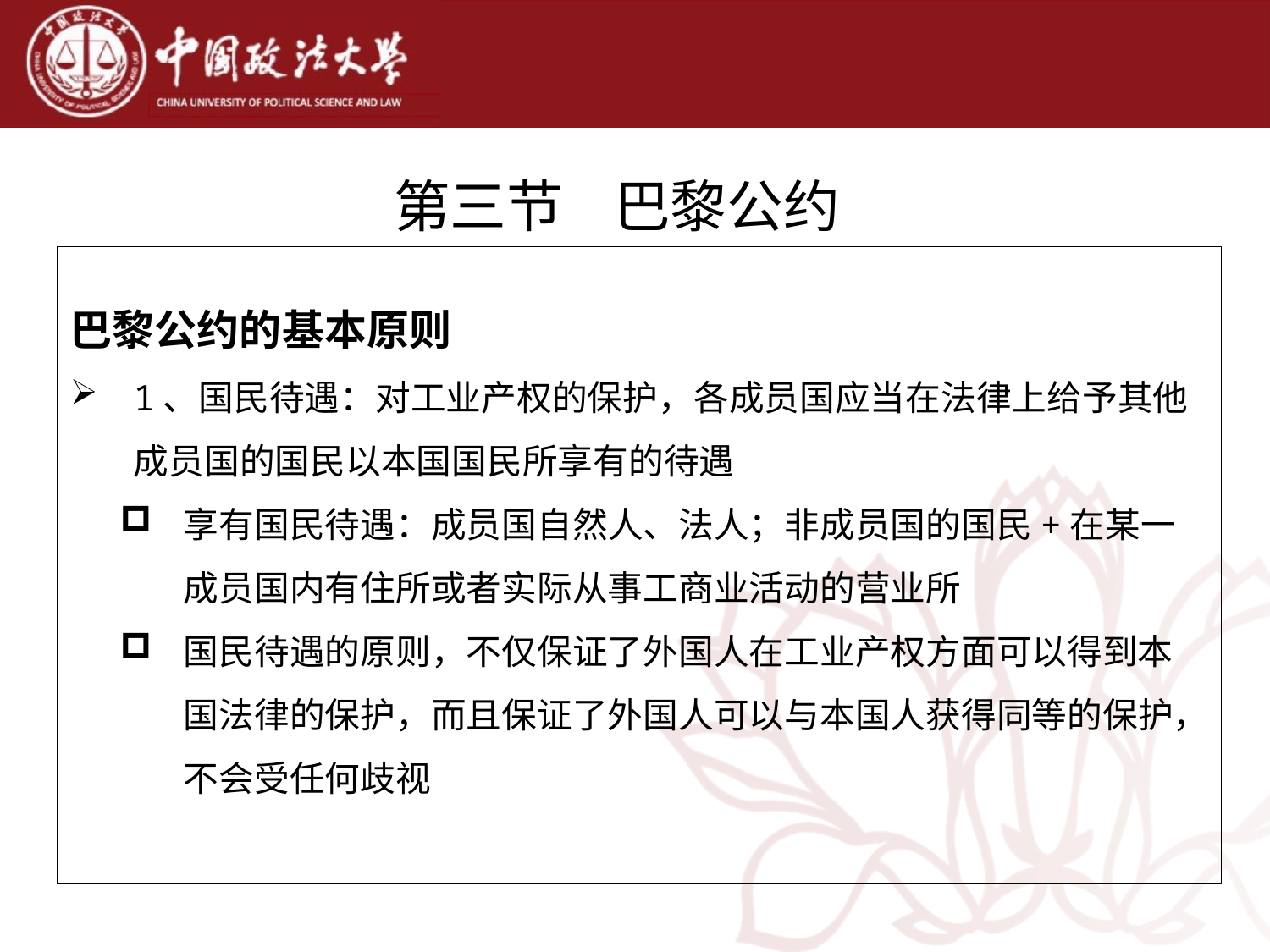

# 第三节    巴黎公约
巴黎公约的基本原则
1、国民待遇：对工业产权的保护，各成员国应当在法律上给予其他成员国的国民以本国国民所享有的待遇
享有国民待遇：成员国自然人、法人；非成员国的国民+在某一成员国内有住所或者实际从事工商业活动的营业所
国民待遇的原则，不仅保证了外国人在工业产权方面可以得到本国法律的保护，而且保证了外国人可以与本国人获得同等的保护，不会受任何歧视